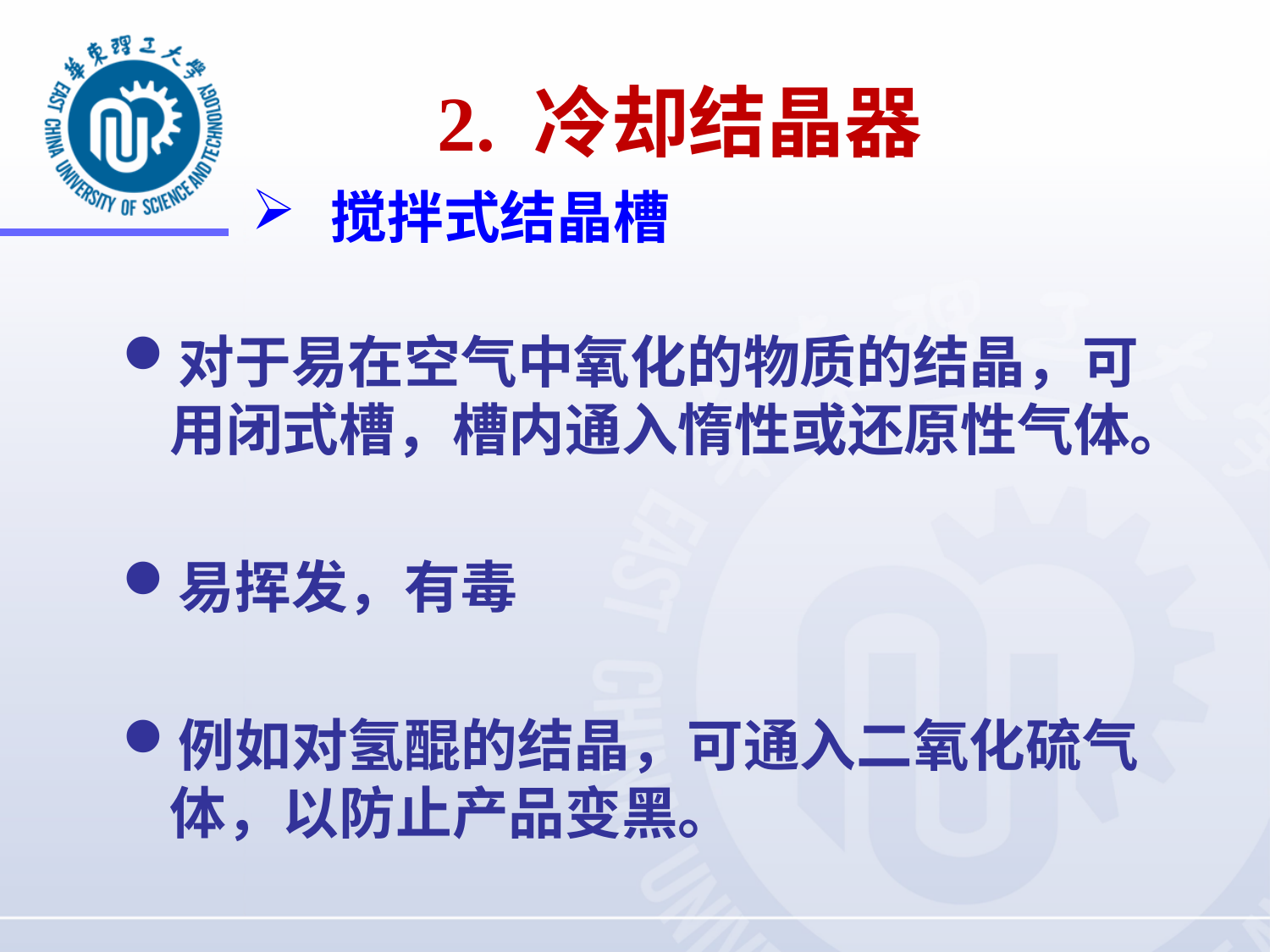

2. 冷却结晶器
# 搅拌式结晶槽
对于易在空气中氧化的物质的结晶，可用闭式槽，槽内通入惰性或还原性气体。

易挥发，有毒

例如对氢醌的结晶，可通入二氧化硫气体，以防止产品变黑。